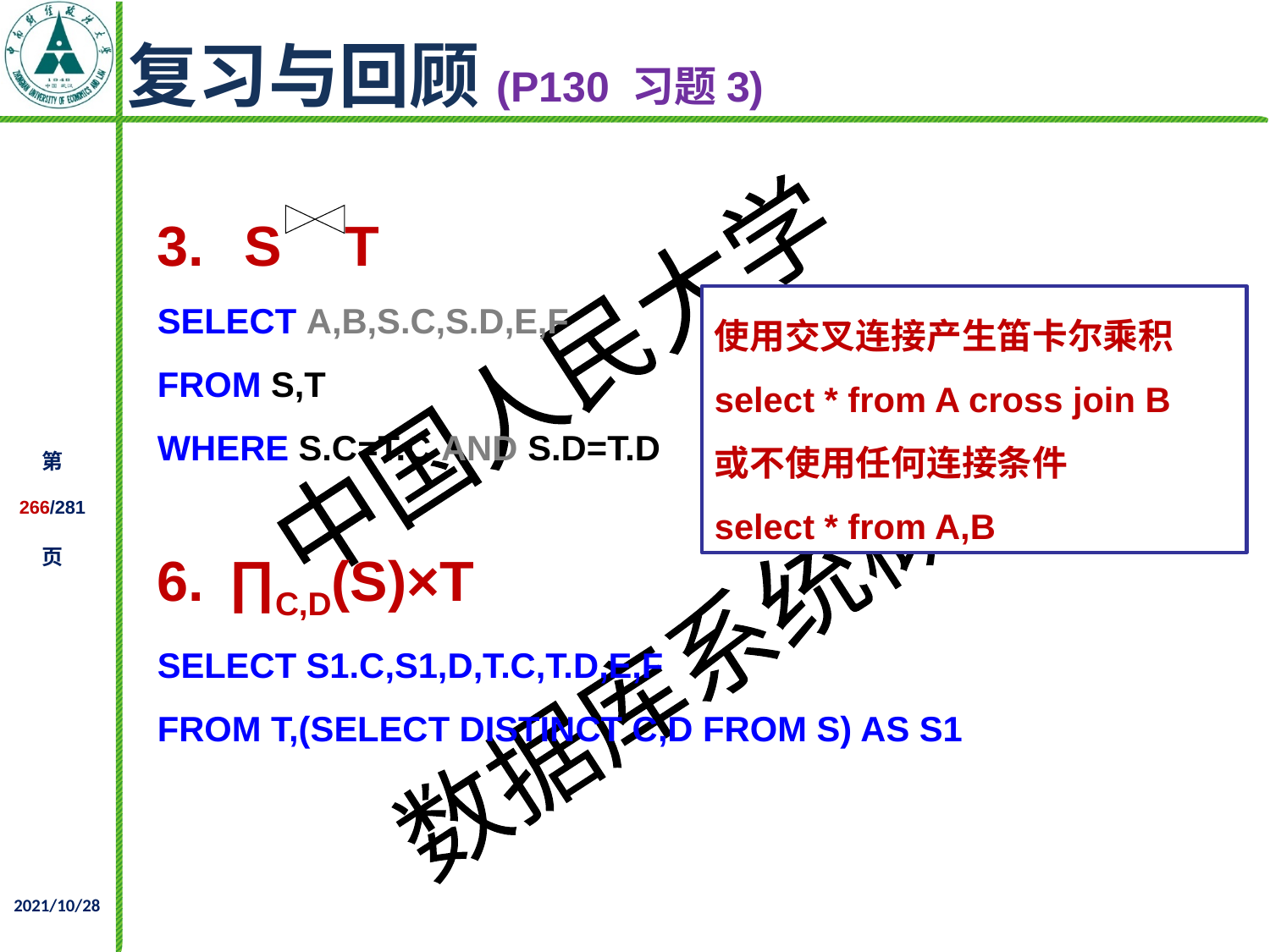

# 复习与回顾(P130 习题3)
 S    T
SELECT A,B,S.C,S.D,E,F
FROM S,T
WHERE S.C=T.C AND S.D=T.D
∏C,D(S)×T
SELECT S1.C,S1,D,T.C,T.D,E,F
FROM T,(SELECT DISTINCT C,D FROM S) AS S1

使用交叉连接产生笛卡尔乘积
select * from A cross join B
或不使用任何连接条件
select * from A,B
2021/10/28